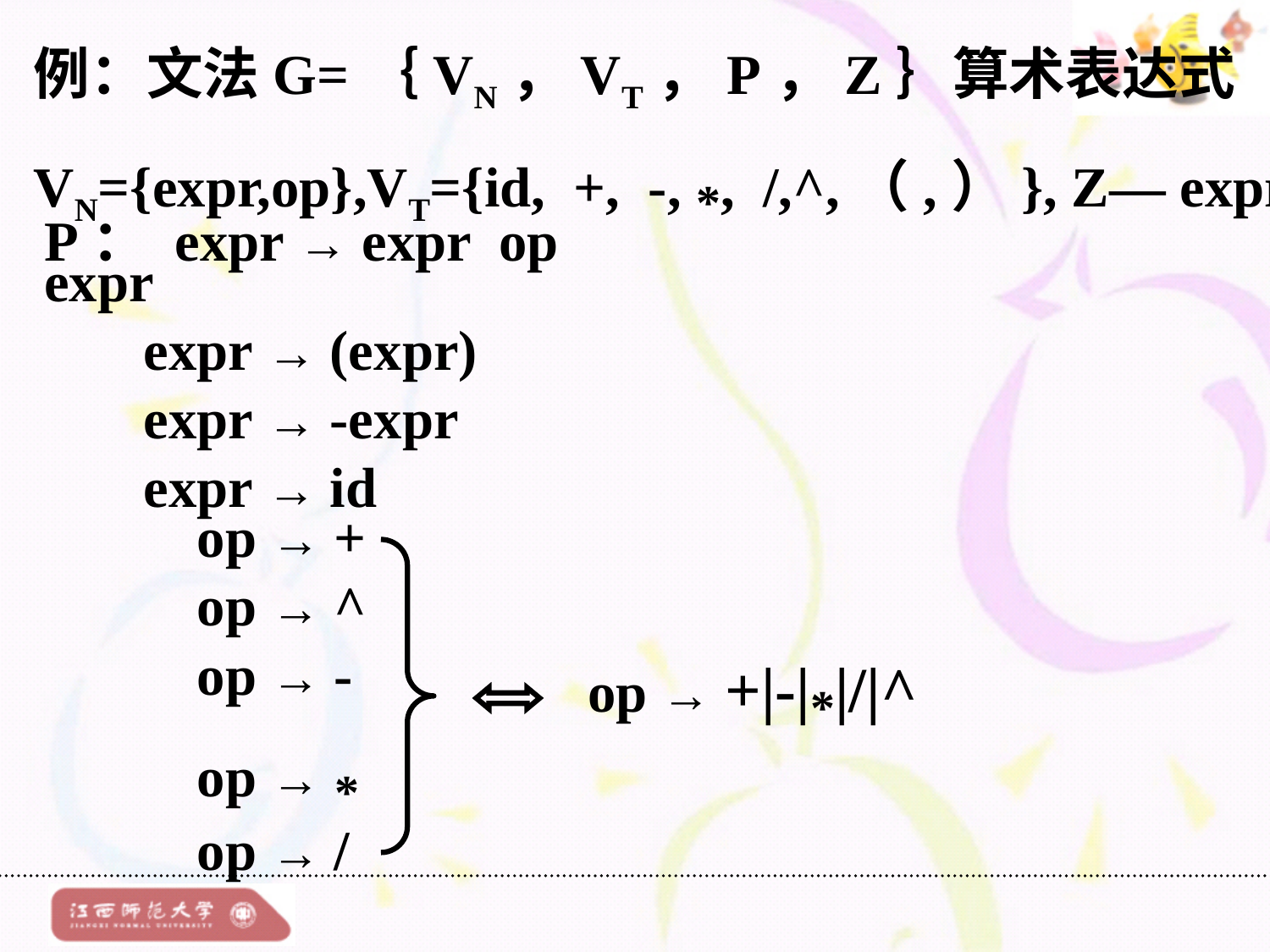

例：文法G=｛VN，VT，P，Z｝算术表达式
VN={expr,op},VT={id,  +,  -, *,  /,^,（,）}, Z— expr
P： expr → expr  op  expr
       expr → (expr)
       expr → -expr
       expr → id
 op → +
 op → ^
 op → -
 op → *
 op → /

op → +|-|*|/|^